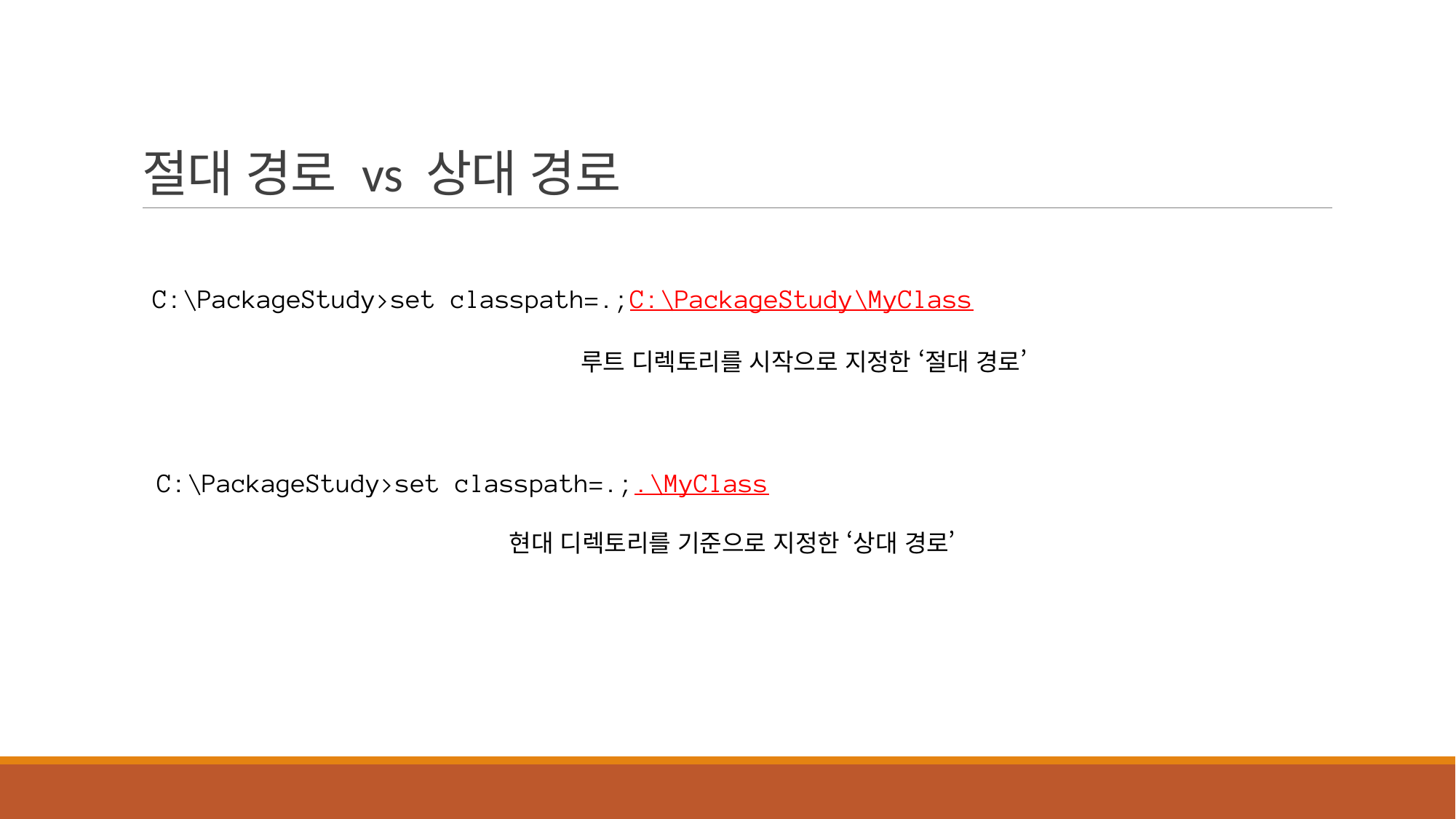

절대 경로 vs 상대 경로
C:\PackageStudy>set classpath=.;C:\PackageStudy\MyClass
루트 디렉토리를 시작으로 지정한 ‘절대 경로’
C:\PackageStudy>set classpath=.;.\MyClass
현대 디렉토리를 기준으로 지정한 ‘상대 경로’